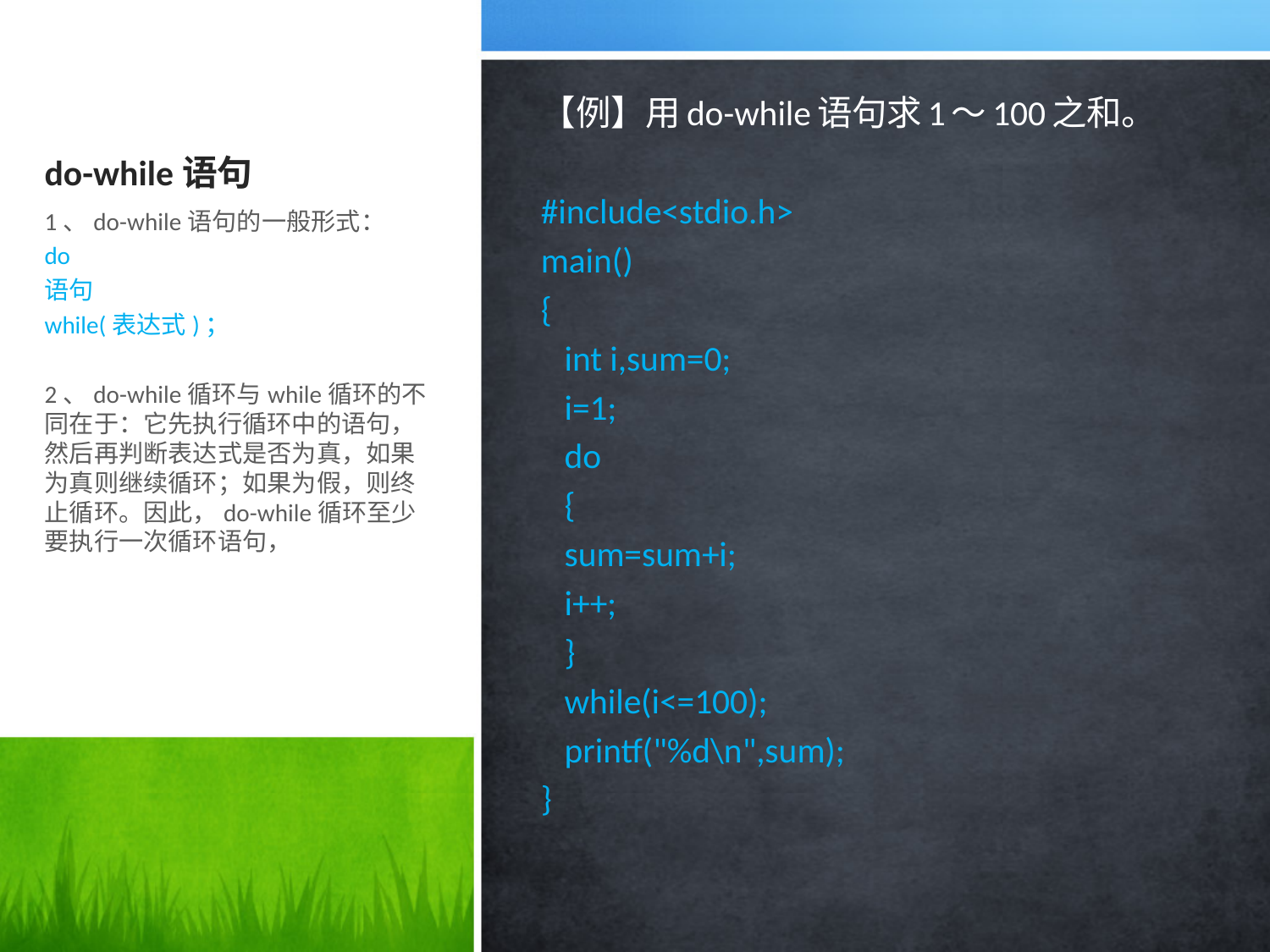

# do-while语句
【例】用do-while语句求1～100之和。

#include<stdio.h>
main()
{
   int i,sum=0;
   i=1;
   do
   {
   sum=sum+i;
   i++;
   }
   while(i<=100);
   printf("%d\n",sum);
}

1、do-while语句的一般形式：
do
语句
while(表达式)；

2、do-while循环与while循环的不同在于：它先执行循环中的语句，然后再判断表达式是否为真，如果为真则继续循环；如果为假，则终止循环。因此，do-while循环至少要执行一次循环语句，